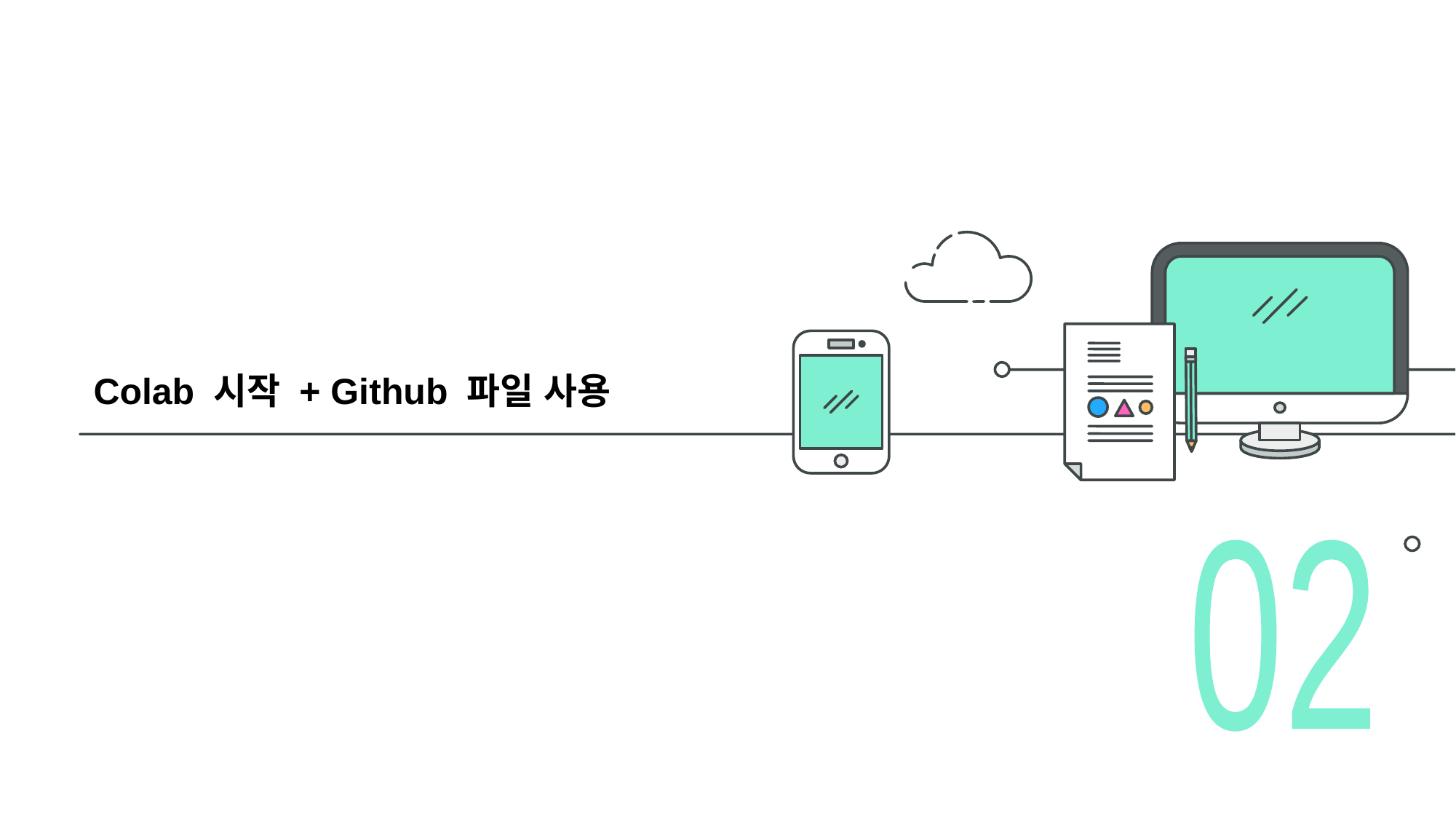

# Colab 시작 + Github 파일 사용

02